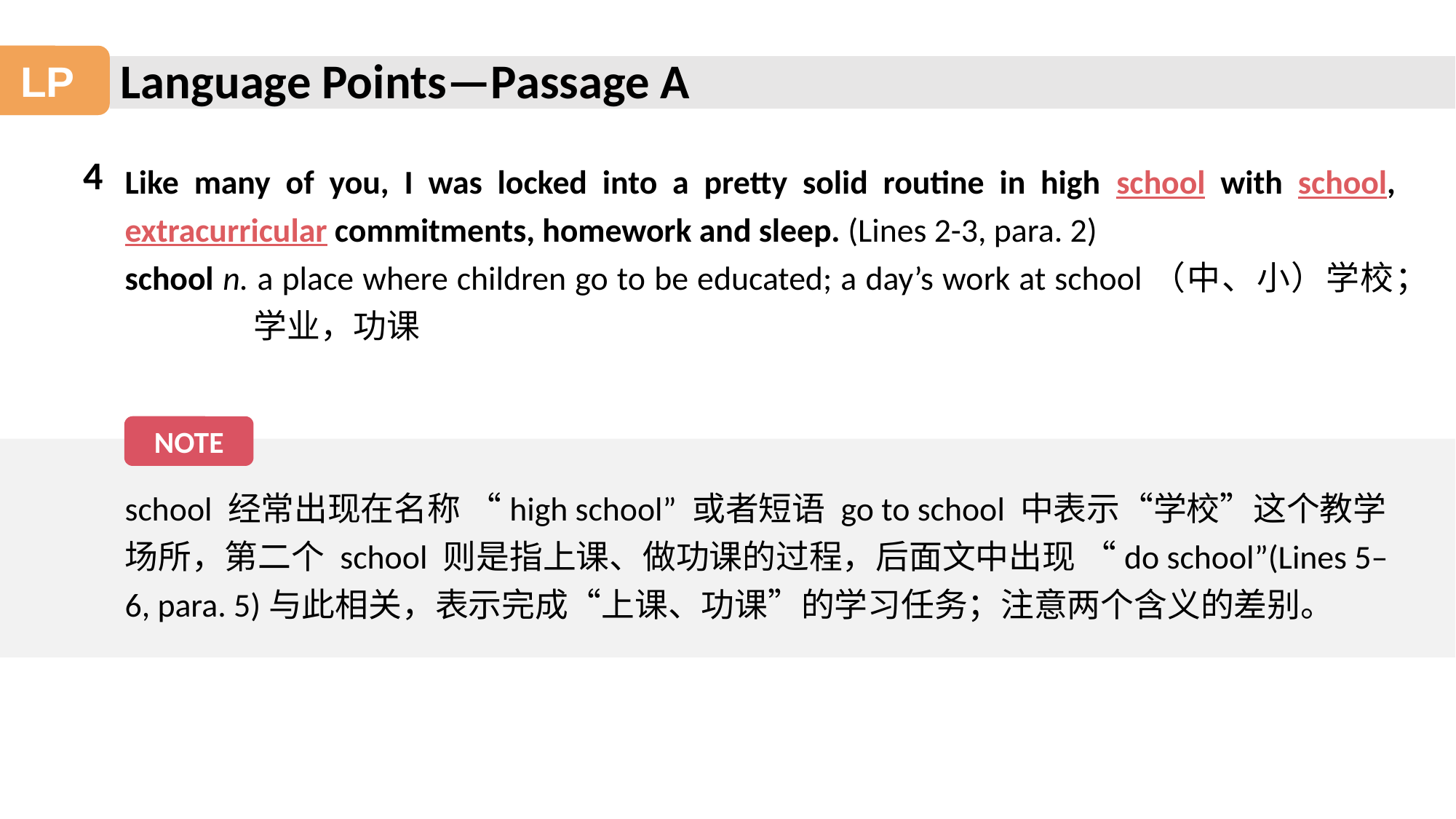

Language Points—Passage A
LP

4
Like many of you, I was locked into a pretty solid routine in high school with school, extracurricular commitments, homework and sleep. (Lines 2-3, para. 2)
school n. a place where children go to be educated; a day’s work at school（中、小）学校；学业，功课
NOTE

school 经常出现在名称 “high school” 或者短语 go to school 中表示“学校”这个教学场所，第二个 school 则是指上课、做功课的过程，后面文中出现 “do school”(Lines 5–6, para. 5)与此相关，表示完成“上课、功课”的学习任务；注意两个含义的差别。